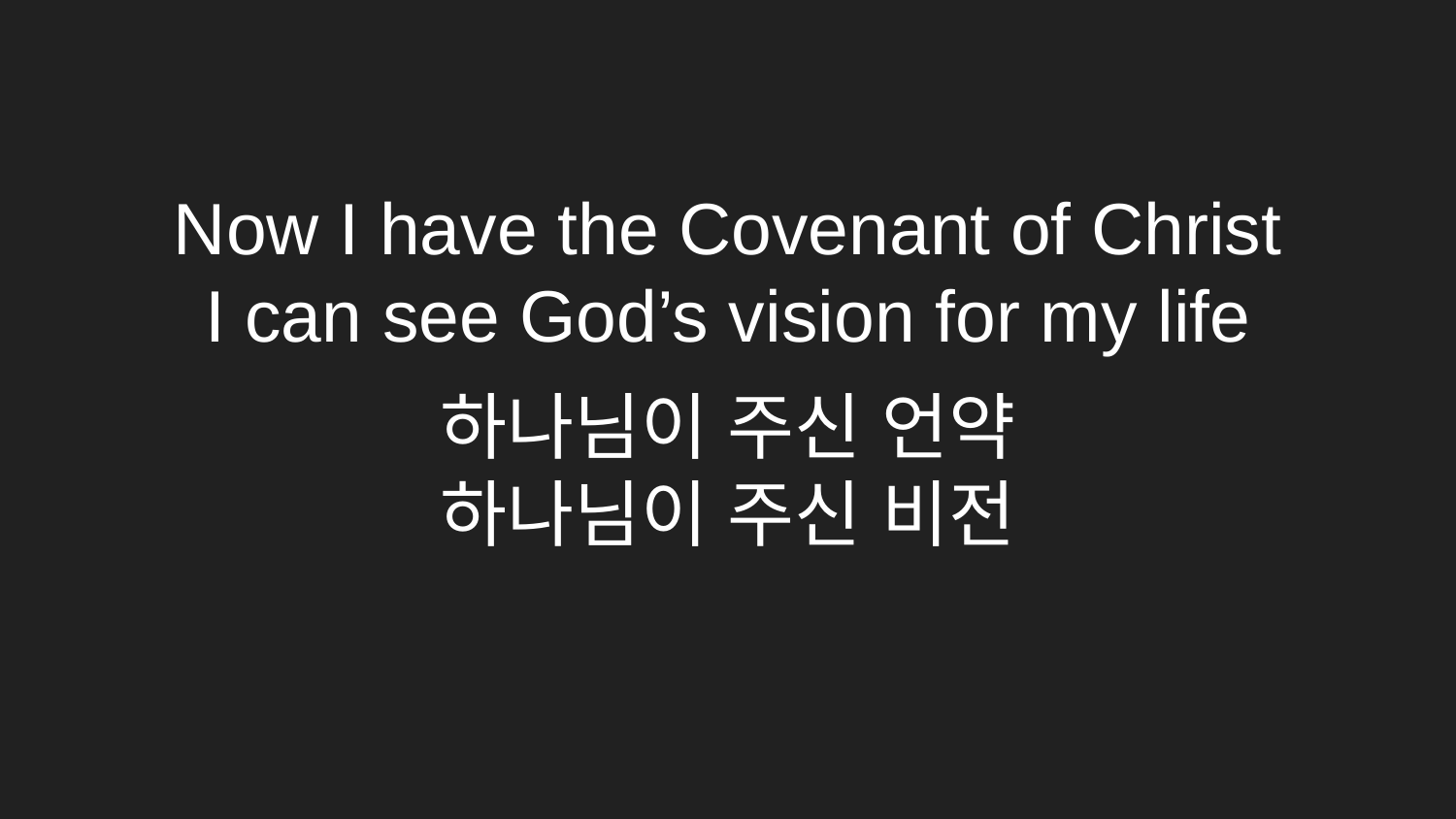

# Now I have the Covenant of Christ I can see God’s vision for my life
하나님이 주신 언약
하나님이 주신 비전